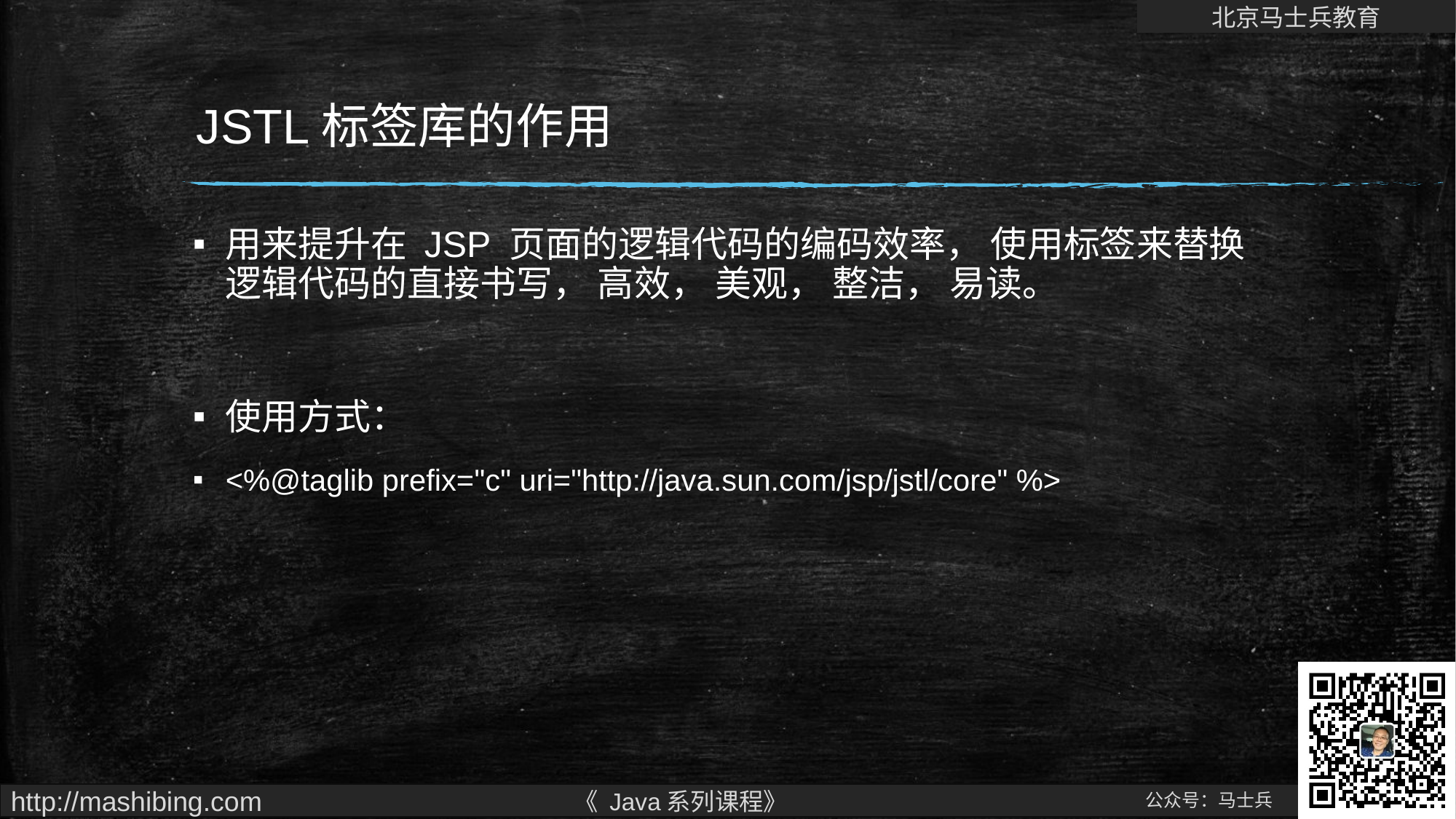

# JSTL标签库的作用
用来提升在 JSP 页面的逻辑代码的编码效率， 使用标签来替换逻辑代码的直接书写， 高效， 美观， 整洁， 易读。

使用方式：
<%@taglib prefix="c" uri="http://java.sun.com/jsp/jstl/core" %>